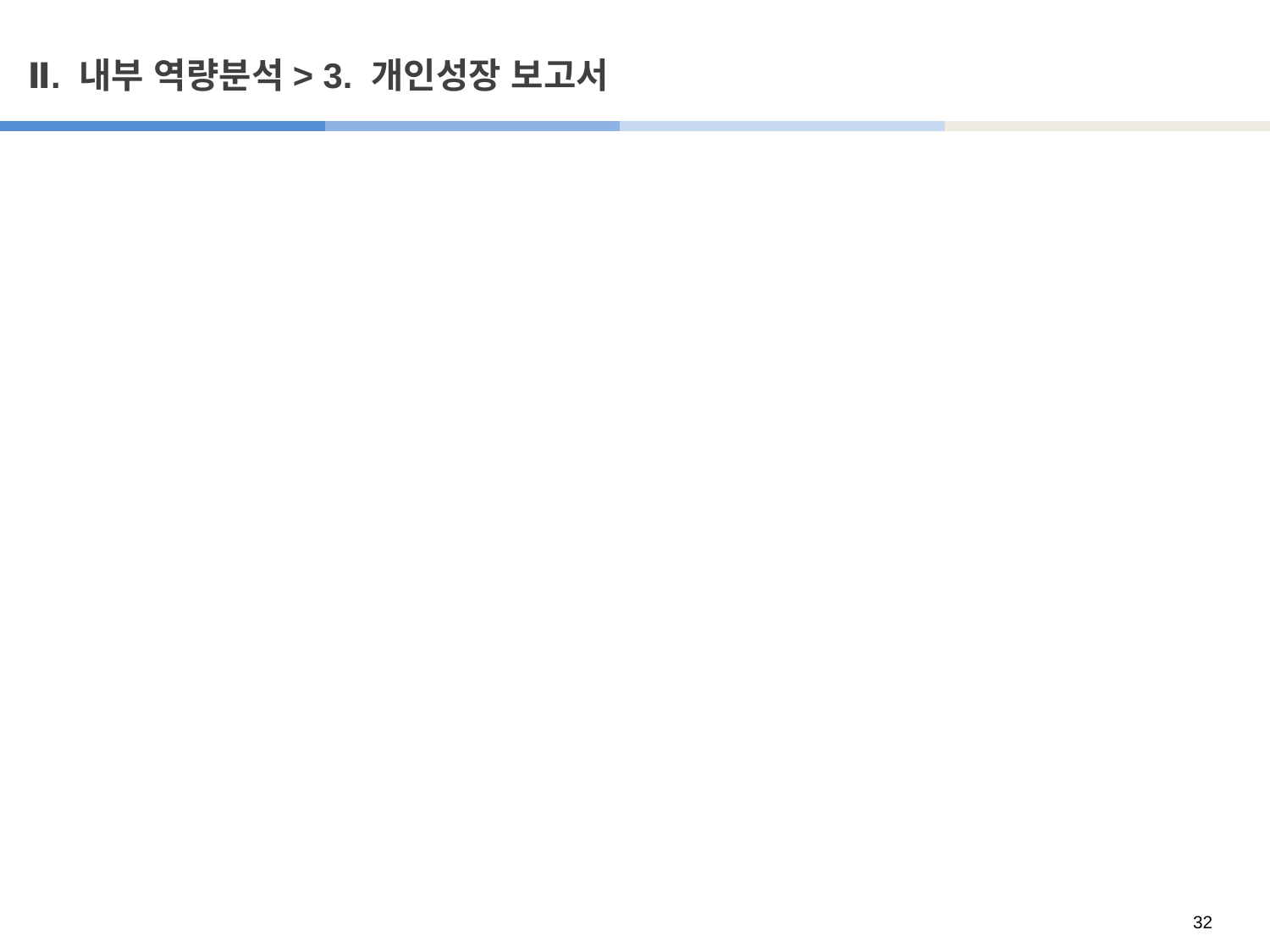

# Ⅱ. 내부 역량분석> 3. 개인성장 보고서
32